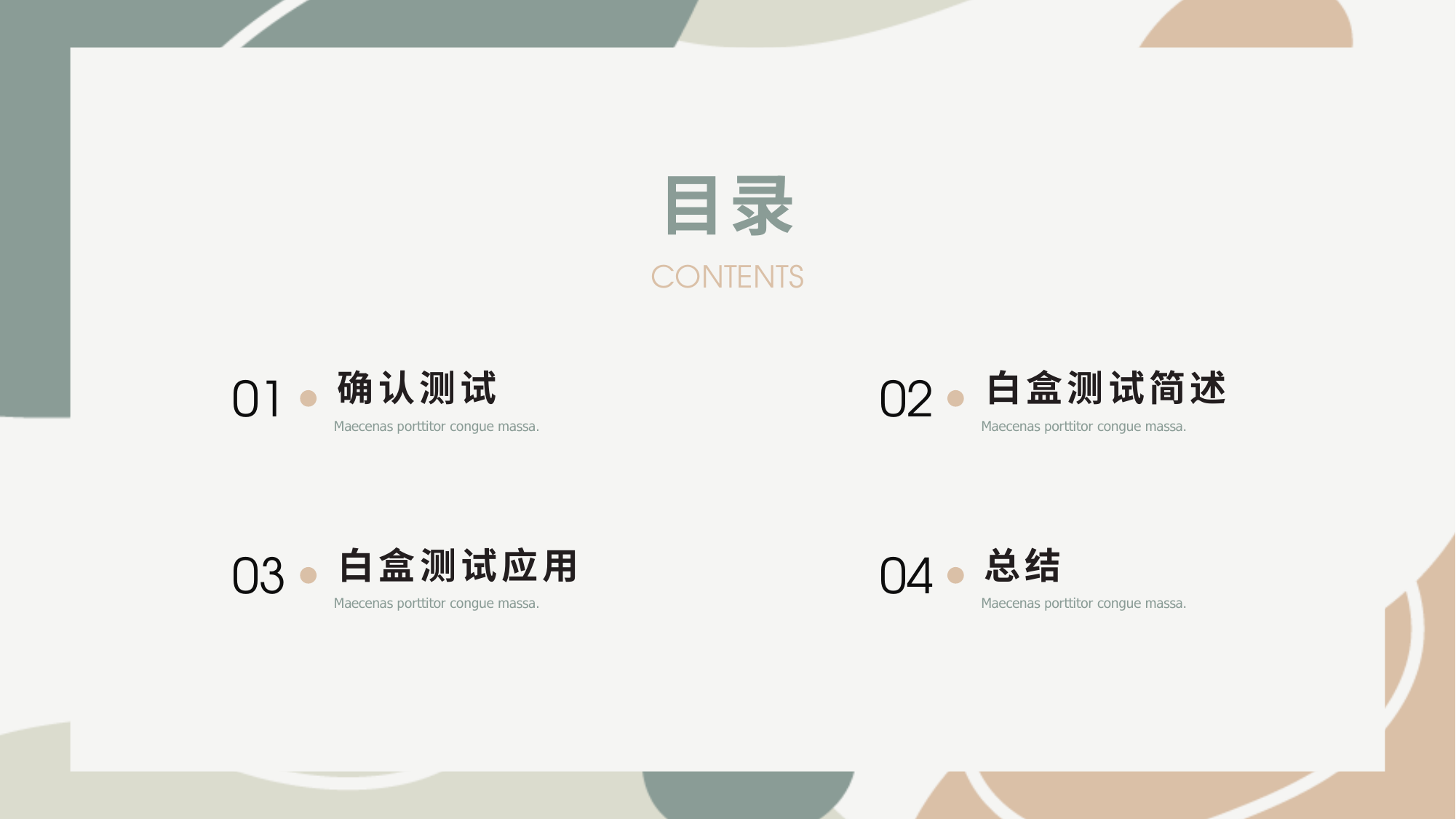

目录
CONTENTS
确认测试
白盒测试简述
01
02

Maecenas porttitor congue massa.
Maecenas porttitor congue massa.
白盒测试应用
总结
03
04

Maecenas porttitor congue massa.
Maecenas porttitor congue massa.